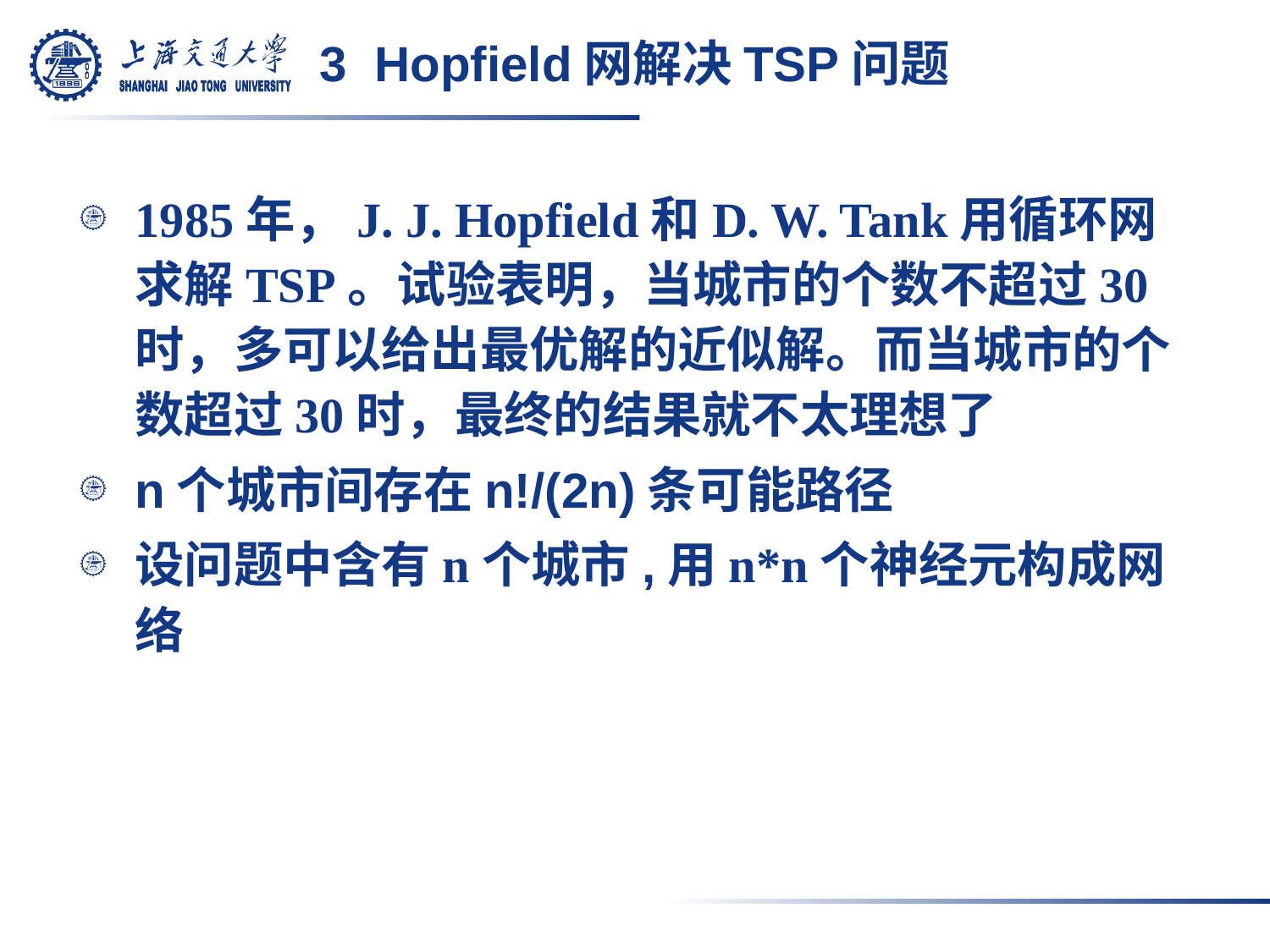

# 3  Hopfield网解决TSP问题
1985年，J. J. Hopfield和D. W. Tank用循环网求解TSP。试验表明，当城市的个数不超过30时，多可以给出最优解的近似解。而当城市的个数超过30时，最终的结果就不太理想了
n个城市间存在n!/(2n)条可能路径
设问题中含有n个城市,用n*n个神经元构成网络